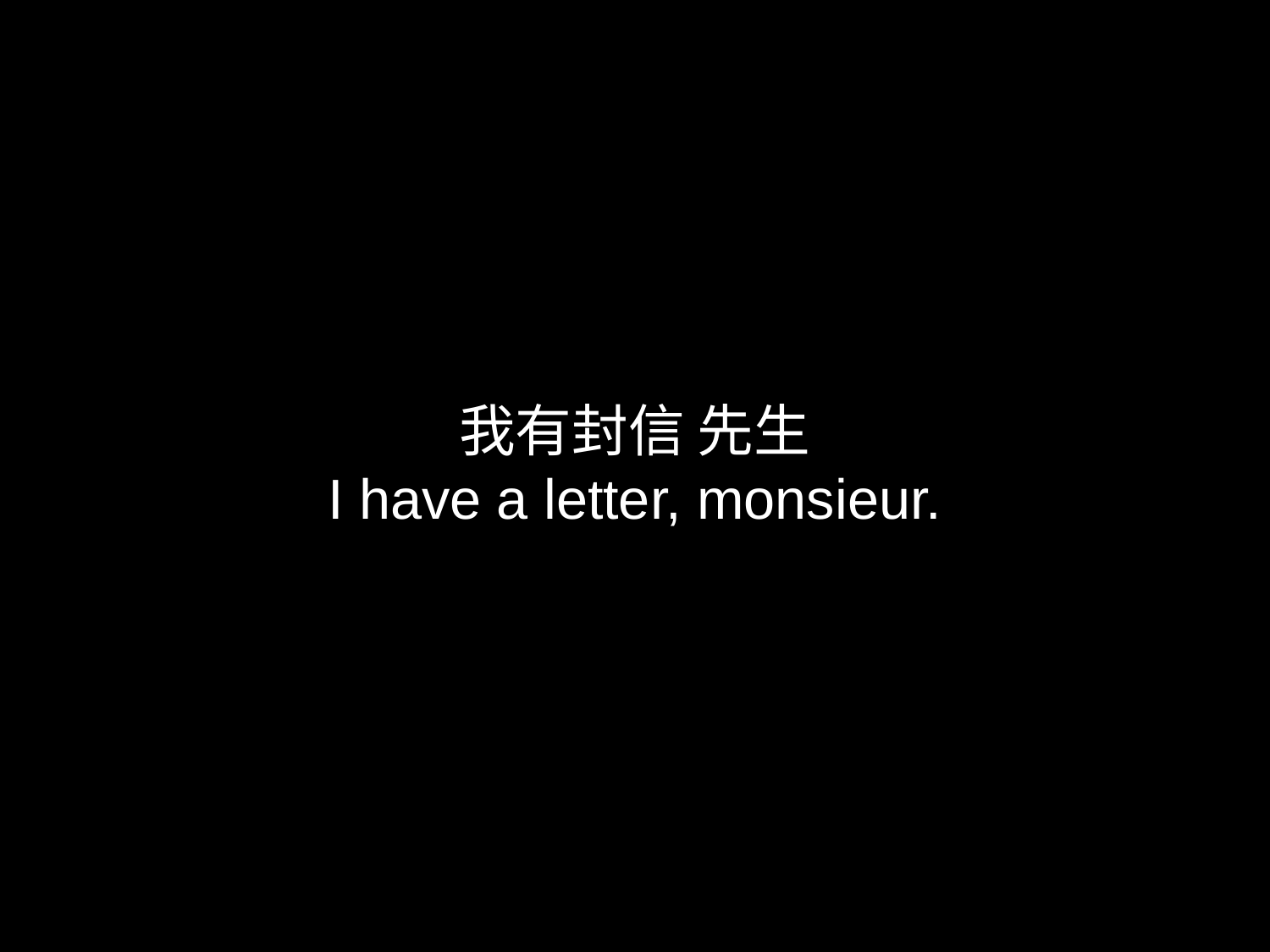

我有封信 先生
I have a letter, monsieur.